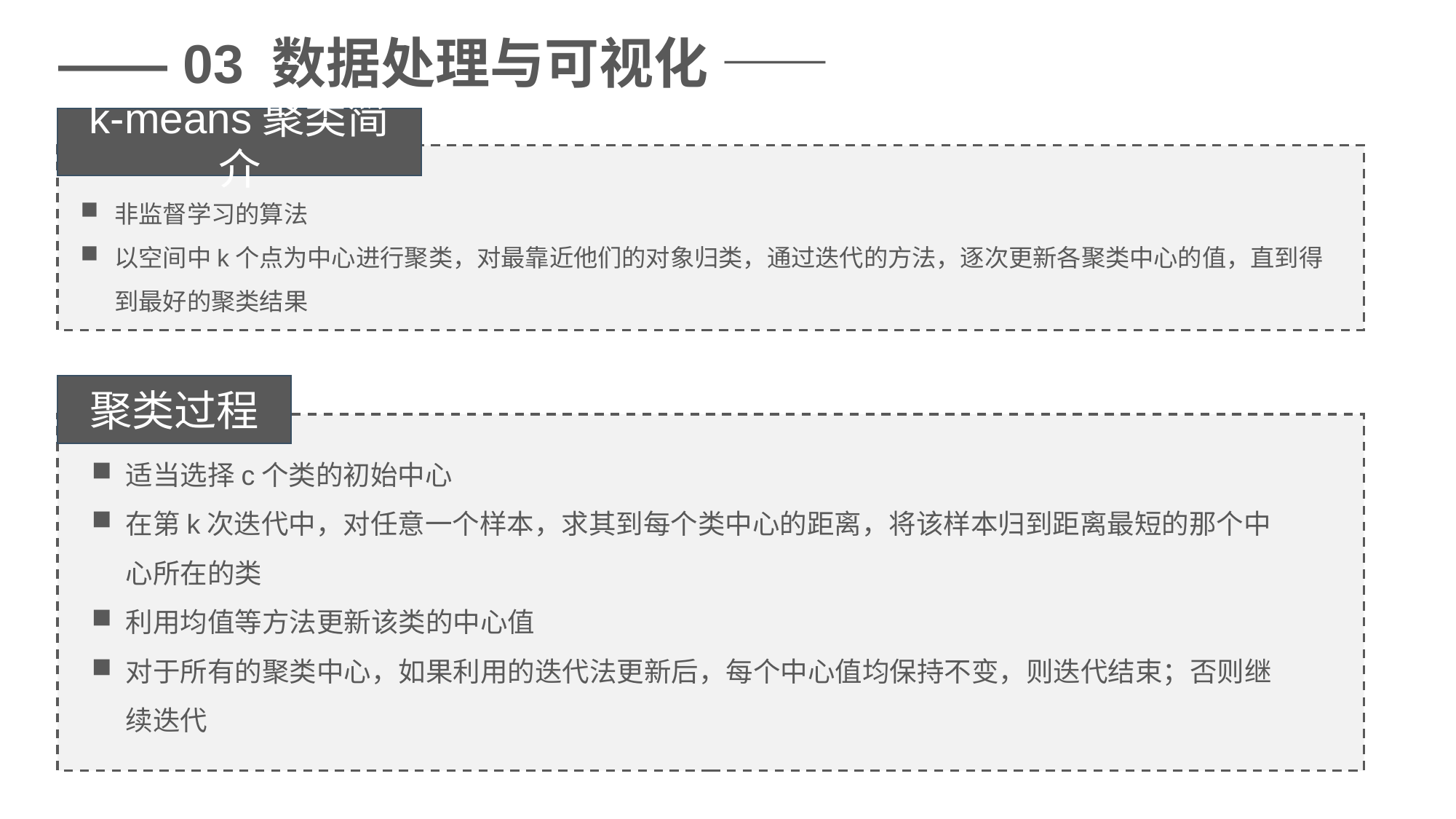

—— 03 数据处理与可视化 ——
k-means聚类简介

非监督学习的算法
以空间中k个点为中心进行聚类，对最靠近他们的对象归类，通过迭代的方法，逐次更新各聚类中心的值，直到得到最好的聚类结果

聚类过程

适当选择c个类的初始中心
在第k次迭代中，对任意一个样本，求其到每个类中心的距离，将该样本归到距离最短的那个中心所在的类
利用均值等方法更新该类的中心值
对于所有的聚类中心，如果利用的迭代法更新后，每个中心值均保持不变，则迭代结束；否则继续迭代